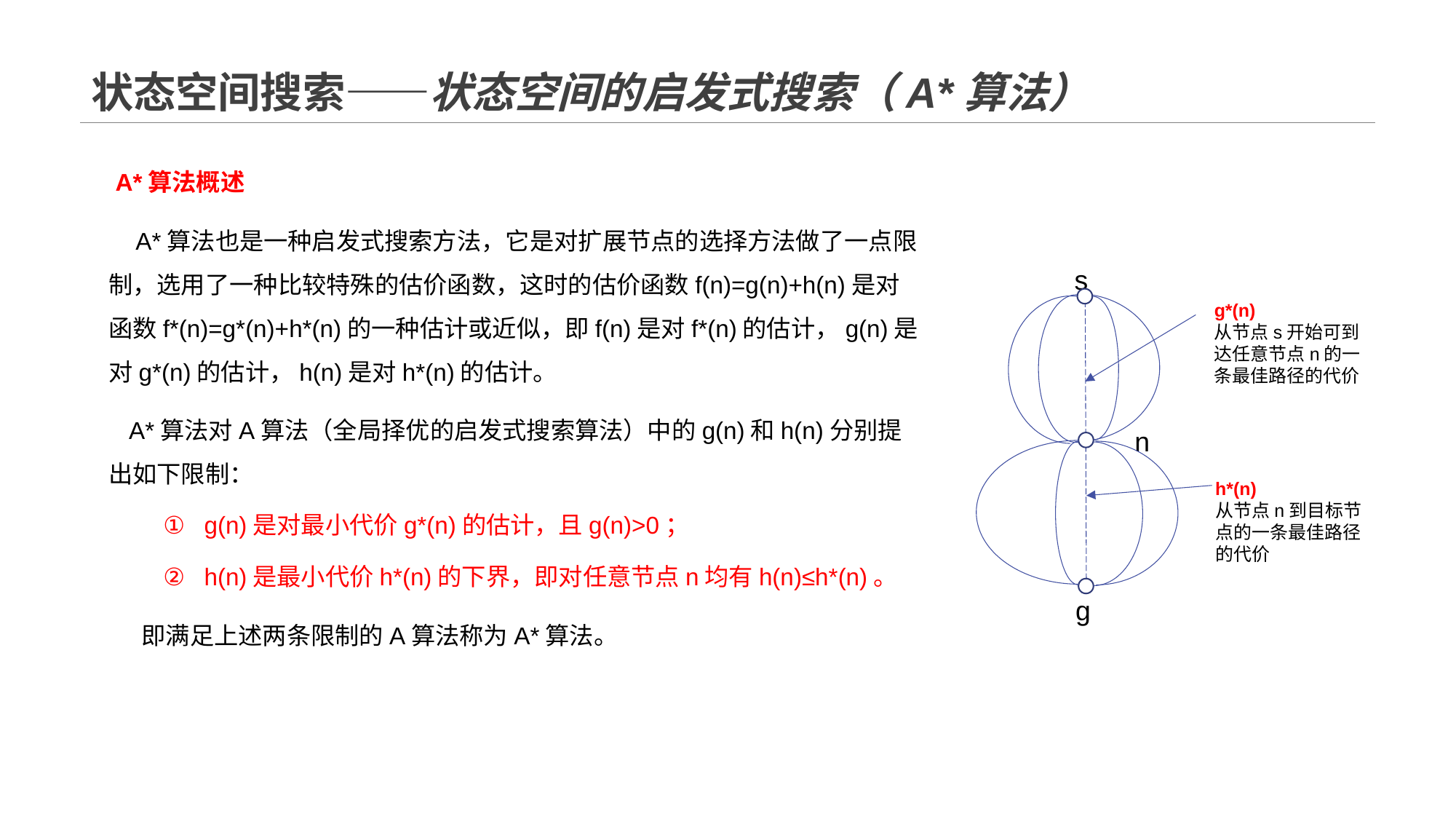

# 状态空间搜索——状态空间的启发式搜索（A*算法）
 A*算法概述
    A*算法也是一种启发式搜索方法，它是对扩展节点的选择方法做了一点限制，选用了一种比较特殊的估价函数，这时的估价函数f(n)=g(n)+h(n)是对函数f*(n)=g*(n)+h*(n)的一种估计或近似，即f(n)是对f*(n)的估计，g(n)是对g*(n)的估计，h(n)是对h*(n)的估计。
   A*算法对A算法（全局择优的启发式搜索算法）中的g(n)和h(n)分别提出如下限制：
g(n)是对最小代价g*(n)的估计，且g(n)>0；
h(n)是最小代价h*(n)的下界，即对任意节点n均有h(n)≤h*(n)。
     即满足上述两条限制的A算法称为A*算法。
s

g*(n)
从节点s开始可到达任意节点n的一条最佳路径的代价

n

h*(n)
从节点n到目标节点的一条最佳路径的代价

g